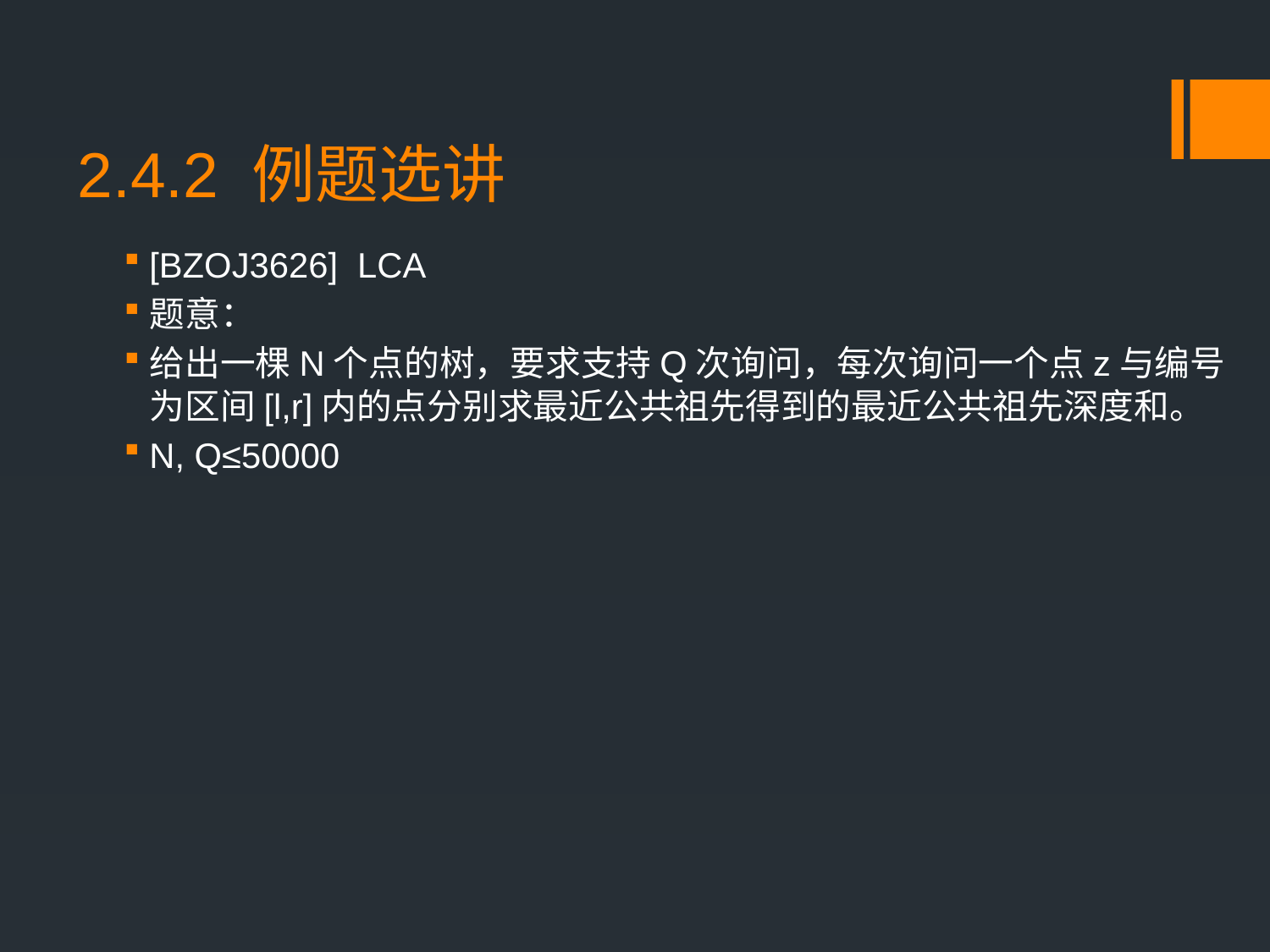

# 2.4.2 例题选讲
[BZOJ3626]  LCA
题意：
给出一棵N个点的树，要求支持Q次询问，每次询问一个点z与编号为区间[l,r]内的点分别求最近公共祖先得到的最近公共祖先深度和。
N, Q≤50000